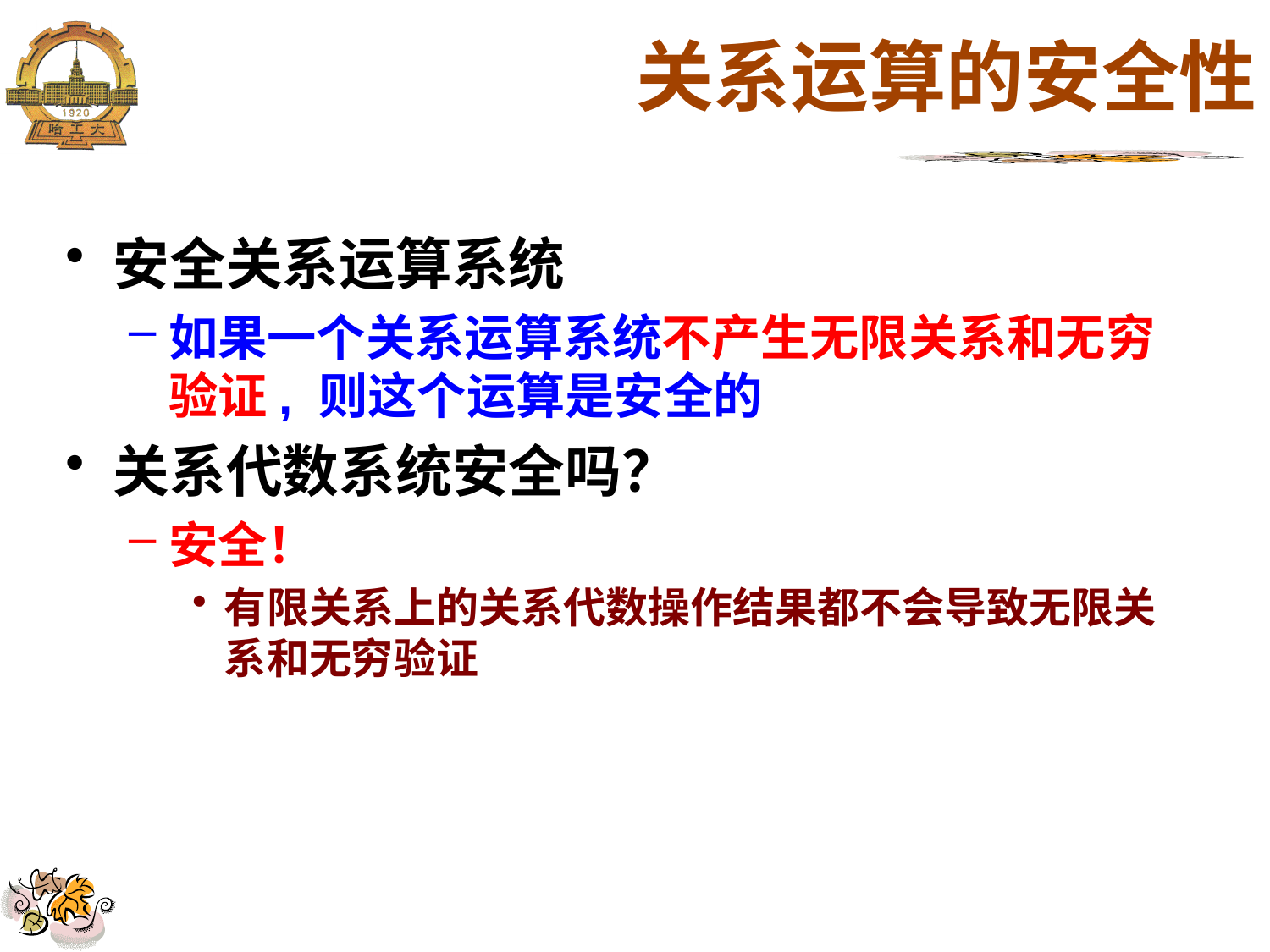

# 关系运算的安全性
安全关系运算系统
如果一个关系运算系统不产生无限关系和无穷验证, 则这个运算是安全的
关系代数系统安全吗？
安全！
有限关系上的关系代数操作结果都不会导致无限关系和无穷验证